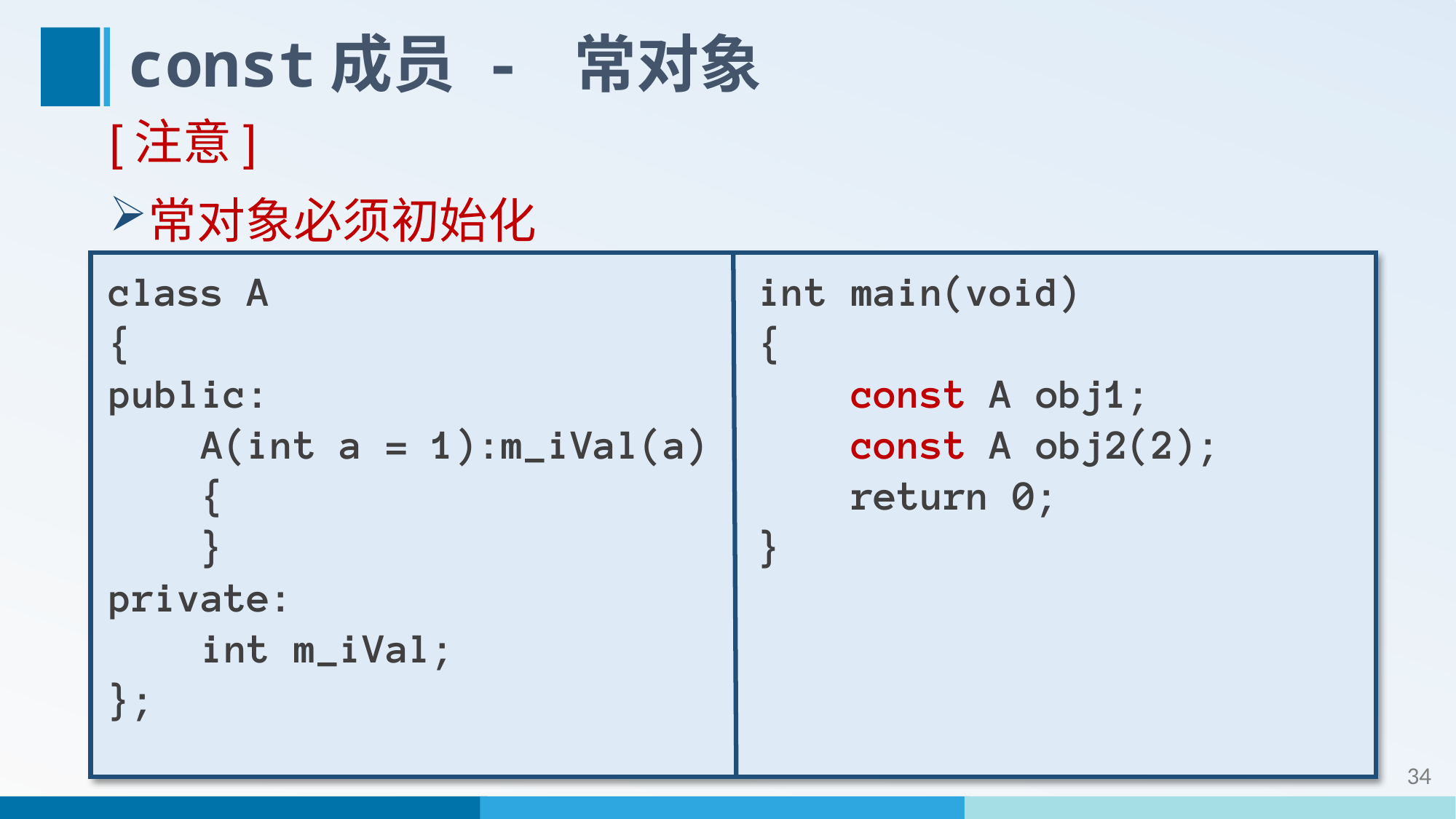

# const成员 - 常对象
[注意]
常对象必须初始化

class A
{
public:
    A(int a = 1):m_iVal(a)
    {
    }
private:
    int m_iVal;
};
int main(void)
{
    const A obj1;
    const A obj2(2);
    return 0;
}